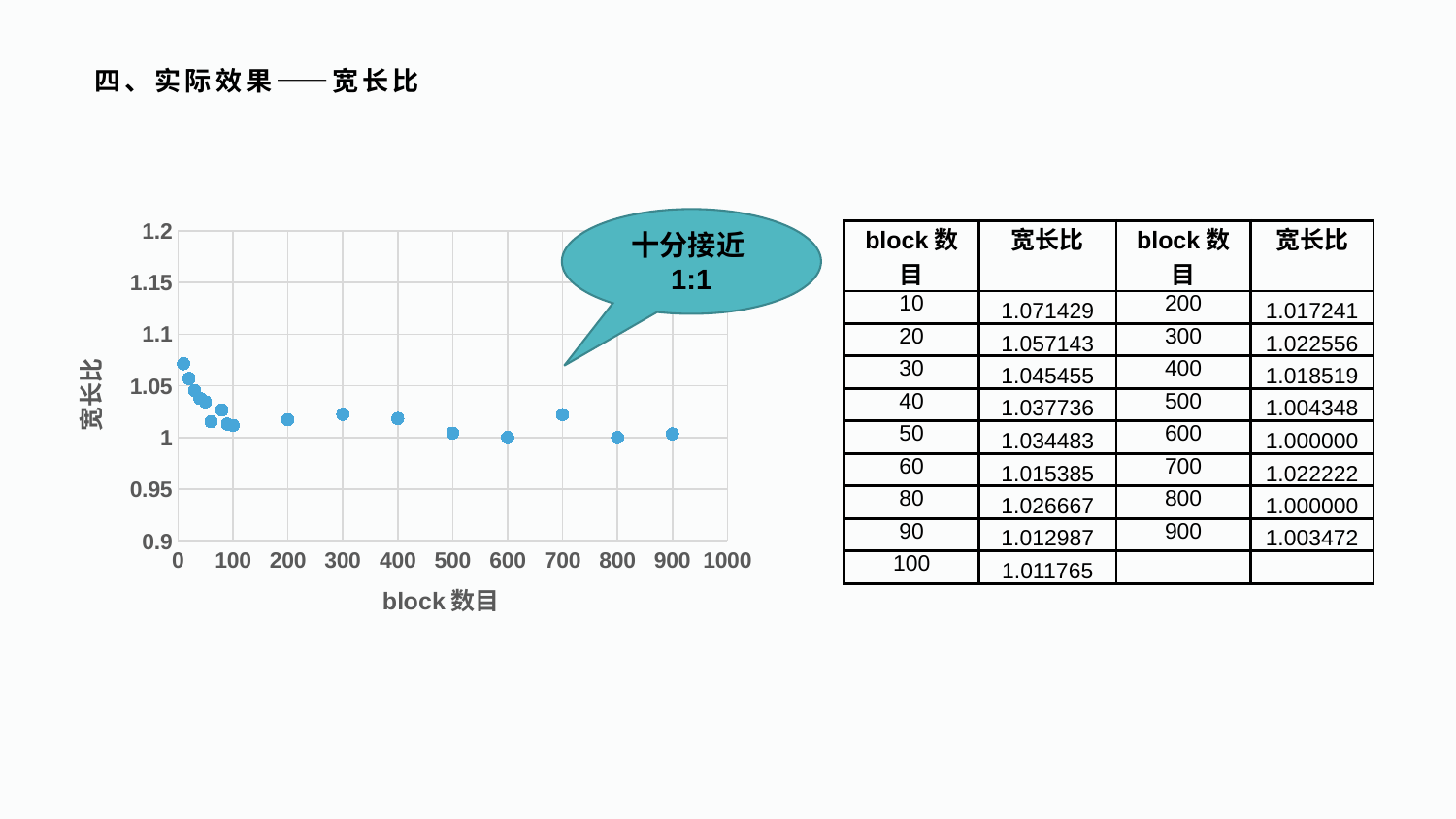

四、实际效果——宽长比

### Chart

| Category |  |
|---|---|
十分接近1:1
| block数目 | 宽长比 | block数目 | 宽长比 |
| --- | --- | --- | --- |
| 10 | 1.071429 | 200 | 1.017241 |
| 20 | 1.057143 | 300 | 1.022556 |
| 30 | 1.045455 | 400 | 1.018519 |
| 40 | 1.037736 | 500 | 1.004348 |
| 50 | 1.034483 | 600 | 1.000000 |
| 60 | 1.015385 | 700 | 1.022222 |
| 80 | 1.026667 | 800 | 1.000000 |
| 90 | 1.012987 | 900 | 1.003472 |
| 100 | 1.011765 |  |  |